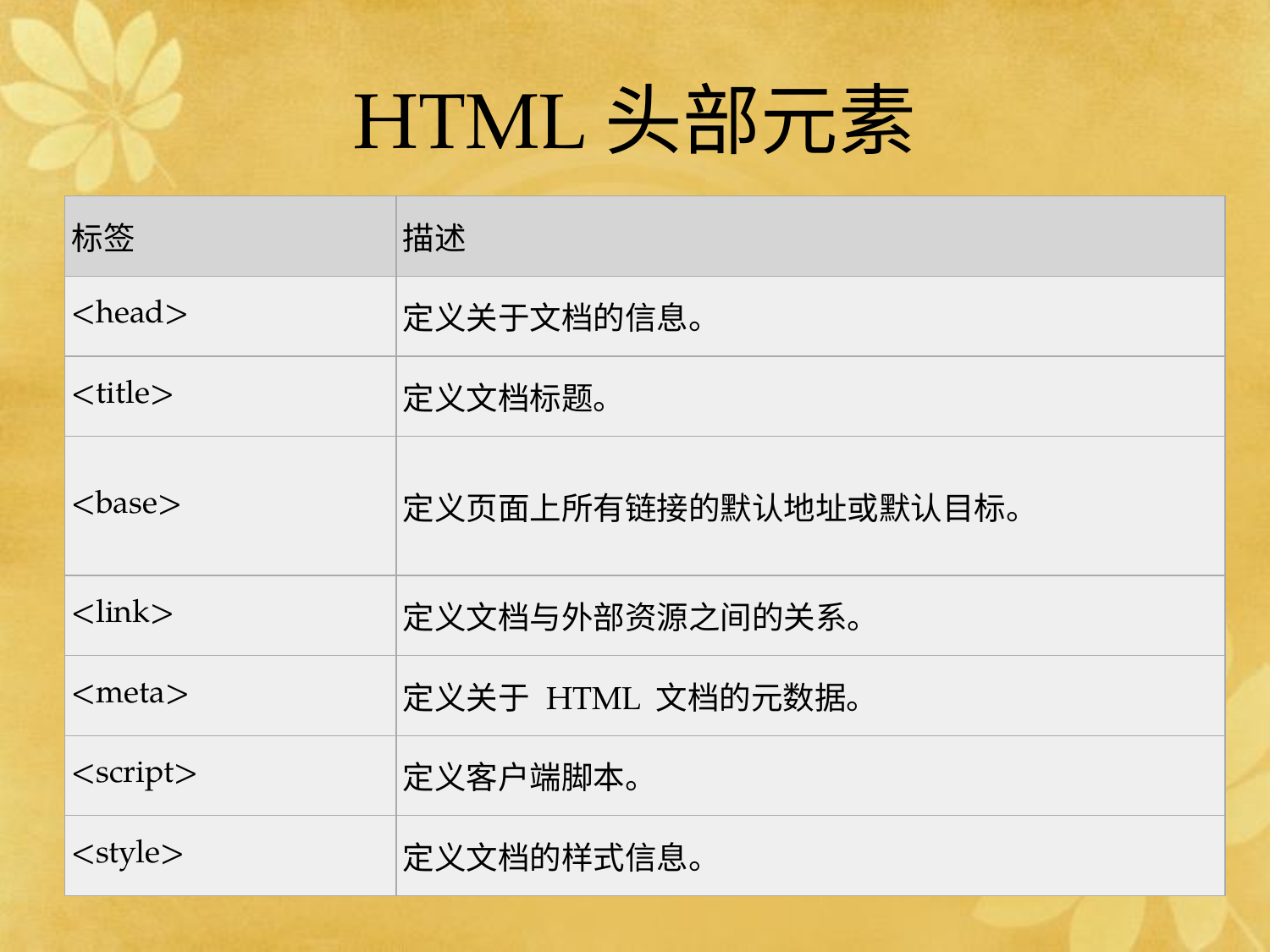

# HTML头部元素
| 标签 | 描述 |
| --- | --- |
| <head> | 定义关于文档的信息。 |
| <title> | 定义文档标题。 |
| <base> | 定义页面上所有链接的默认地址或默认目标。 |
| <link> | 定义文档与外部资源之间的关系。 |
| <meta> | 定义关于 HTML 文档的元数据。 |
| <script> | 定义客户端脚本。 |
| <style> | 定义文档的样式信息。 |